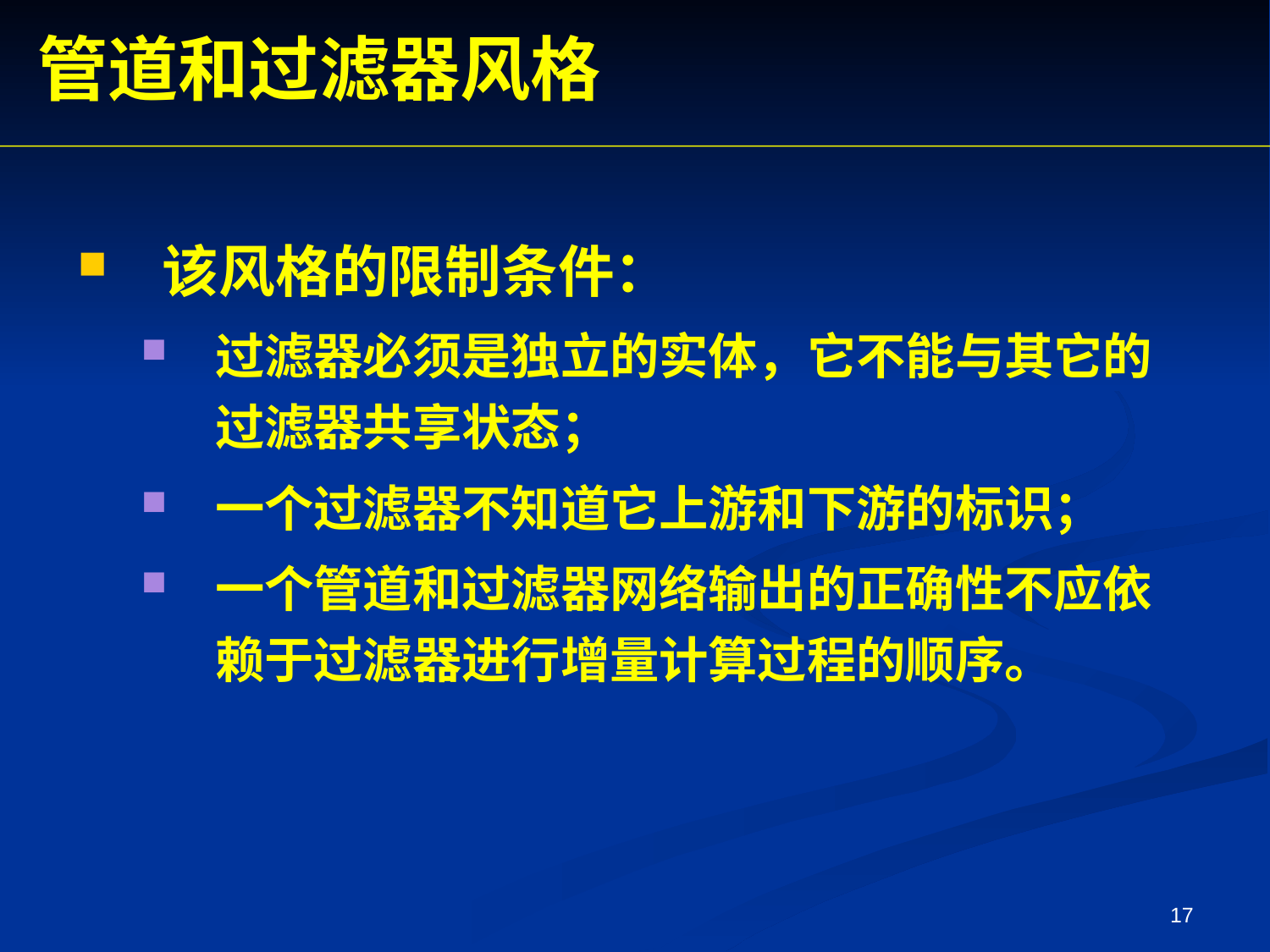

管道和过滤器风格

该风格的限制条件：
过滤器必须是独立的实体，它不能与其它的过滤器共享状态；
一个过滤器不知道它上游和下游的标识；
一个管道和过滤器网络输出的正确性不应依赖于过滤器进行增量计算过程的顺序。
17